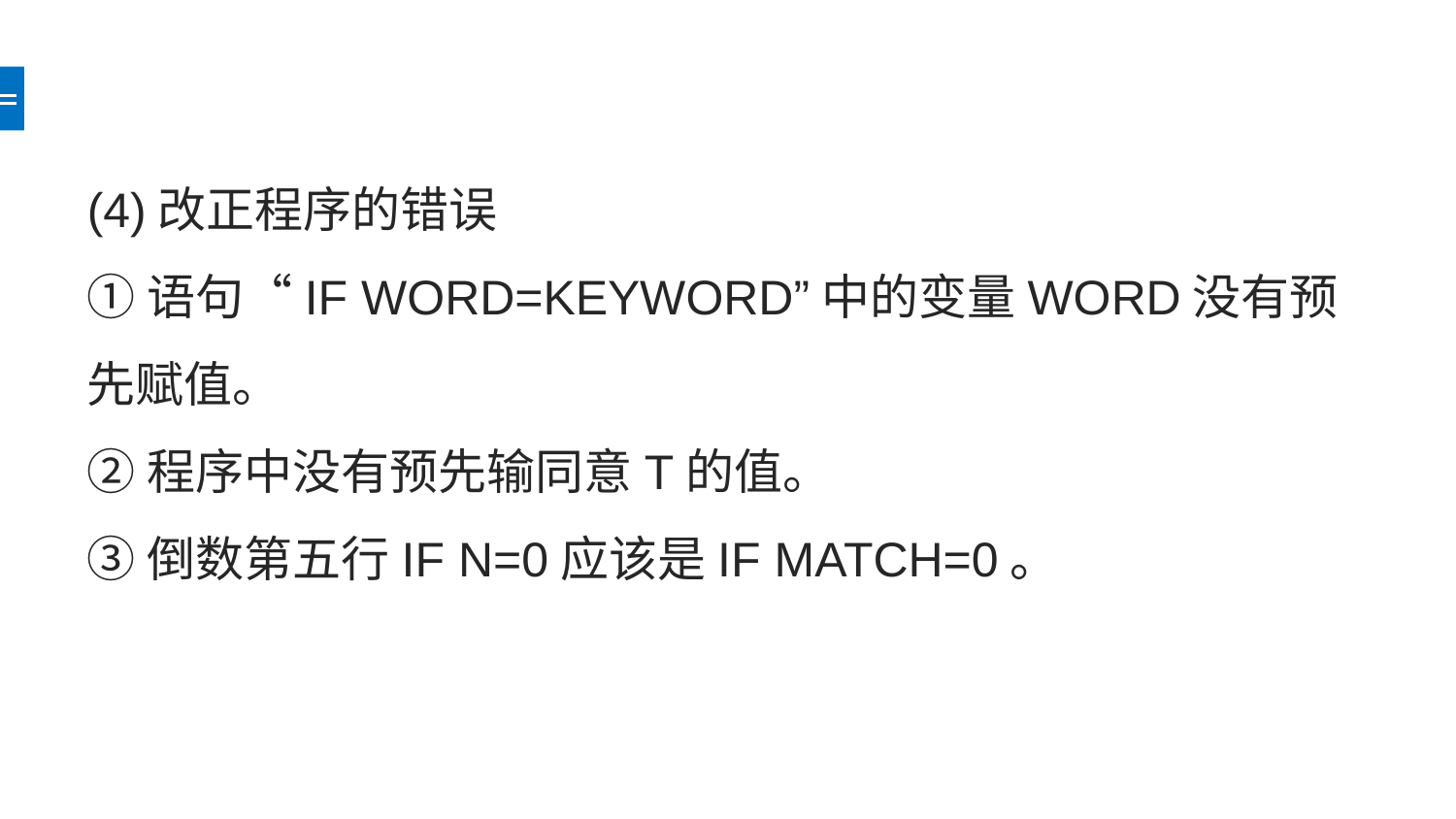

#
(4)改正程序的错误
①语句“IF WORD=KEYWORD”中的变量WORD没有预先赋值。
②程序中没有预先输同意T的值。
③倒数第五行IF N=0应该是IF MATCH=0。